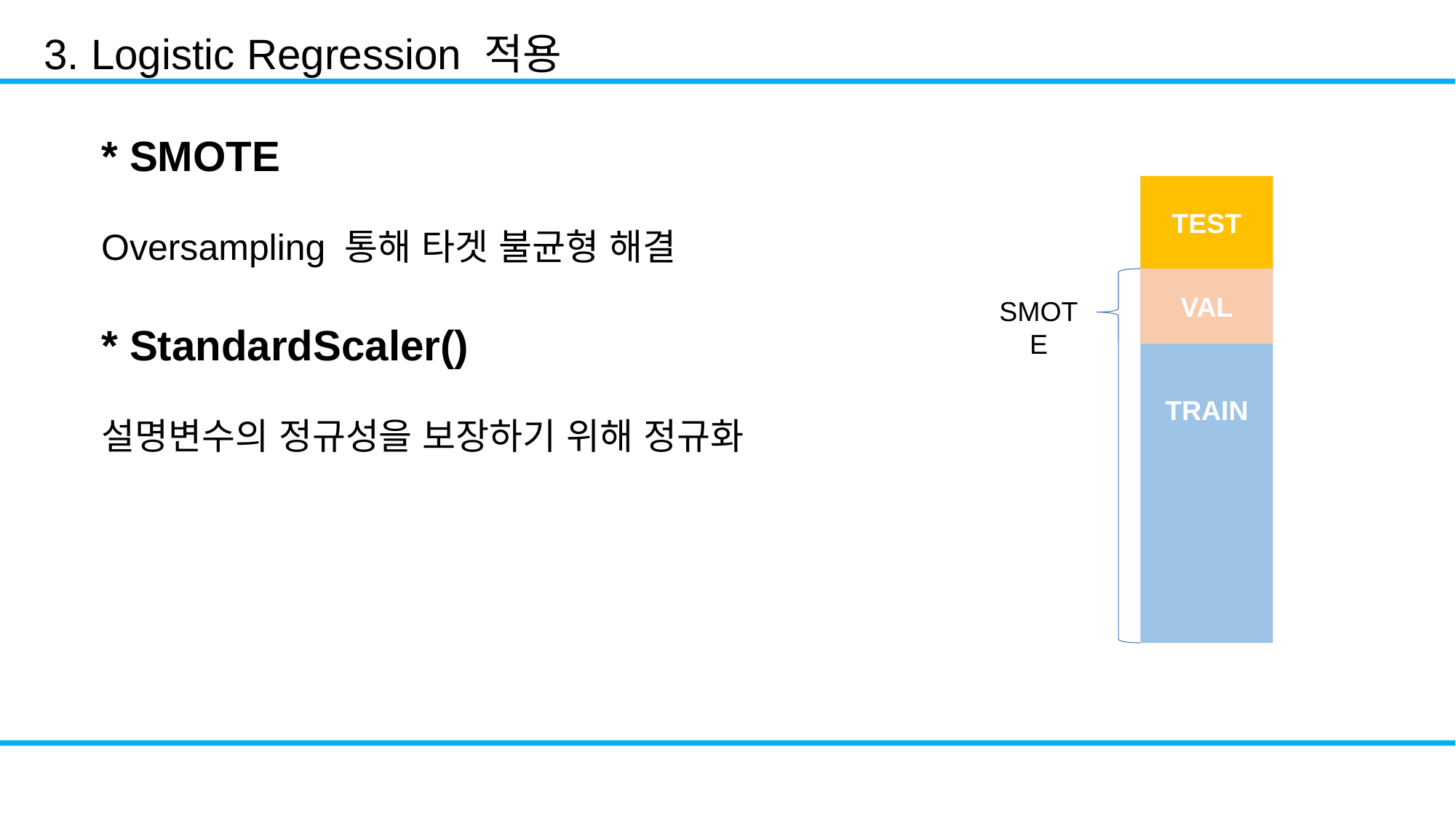

3. Logistic Regression 적용

* SMOTE

Oversampling 통해 타겟 불균형 해결

* StandardScaler()

설명변수의 정규성을 보장하기 위해 정규화
TEST
TRAIN
VAL

SMOTE